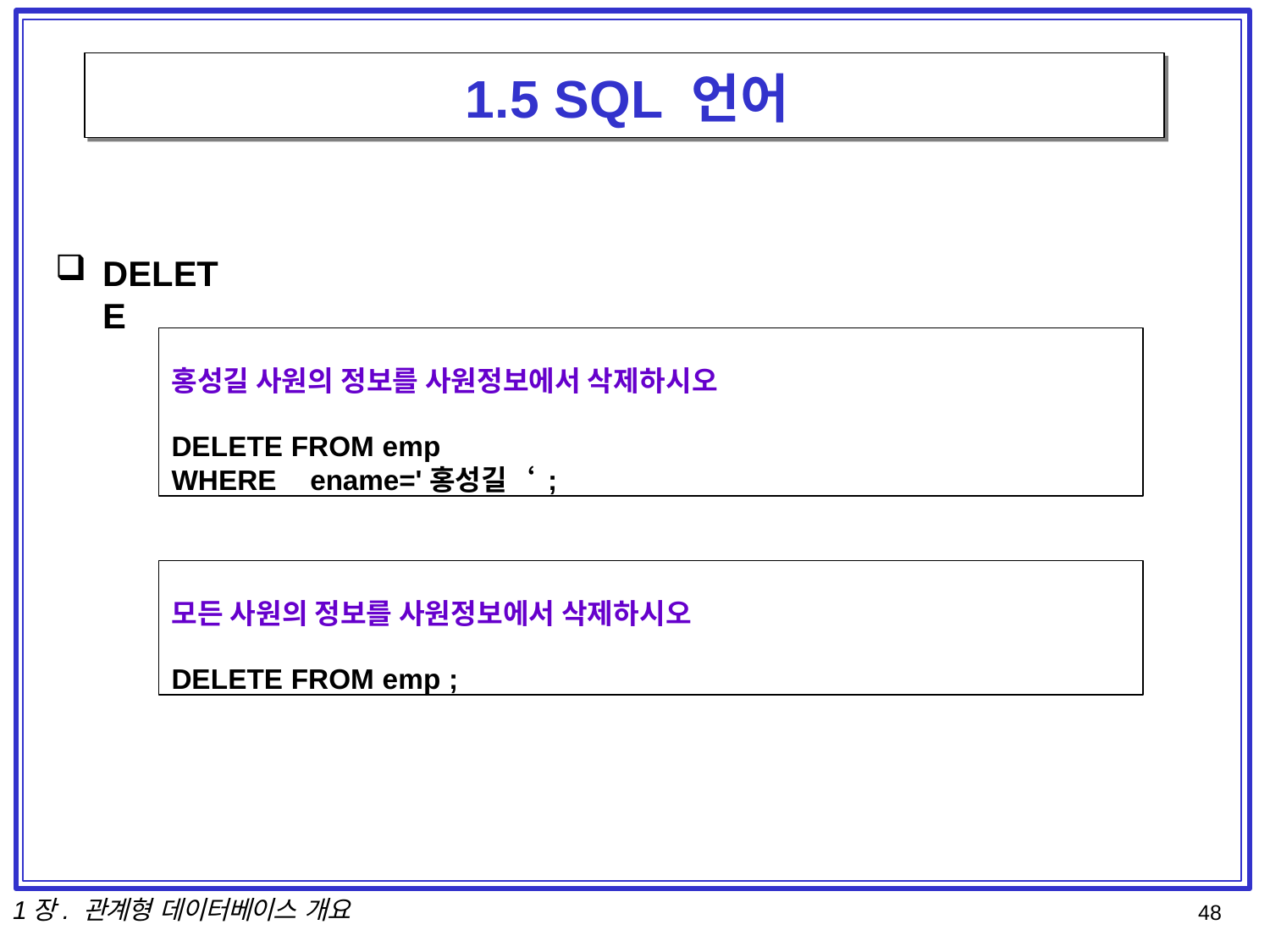

# 1.5 SQL 언어
DELETE

홍성길 사원의 정보를 사원정보에서 삭제하시오

DELETE FROM emp
WHERE	ename='홍성길‘ ;

모든 사원의 정보를 사원정보에서 삭제하시오

DELETE FROM emp ;
1장. 관계형 데이터베이스 개요
48